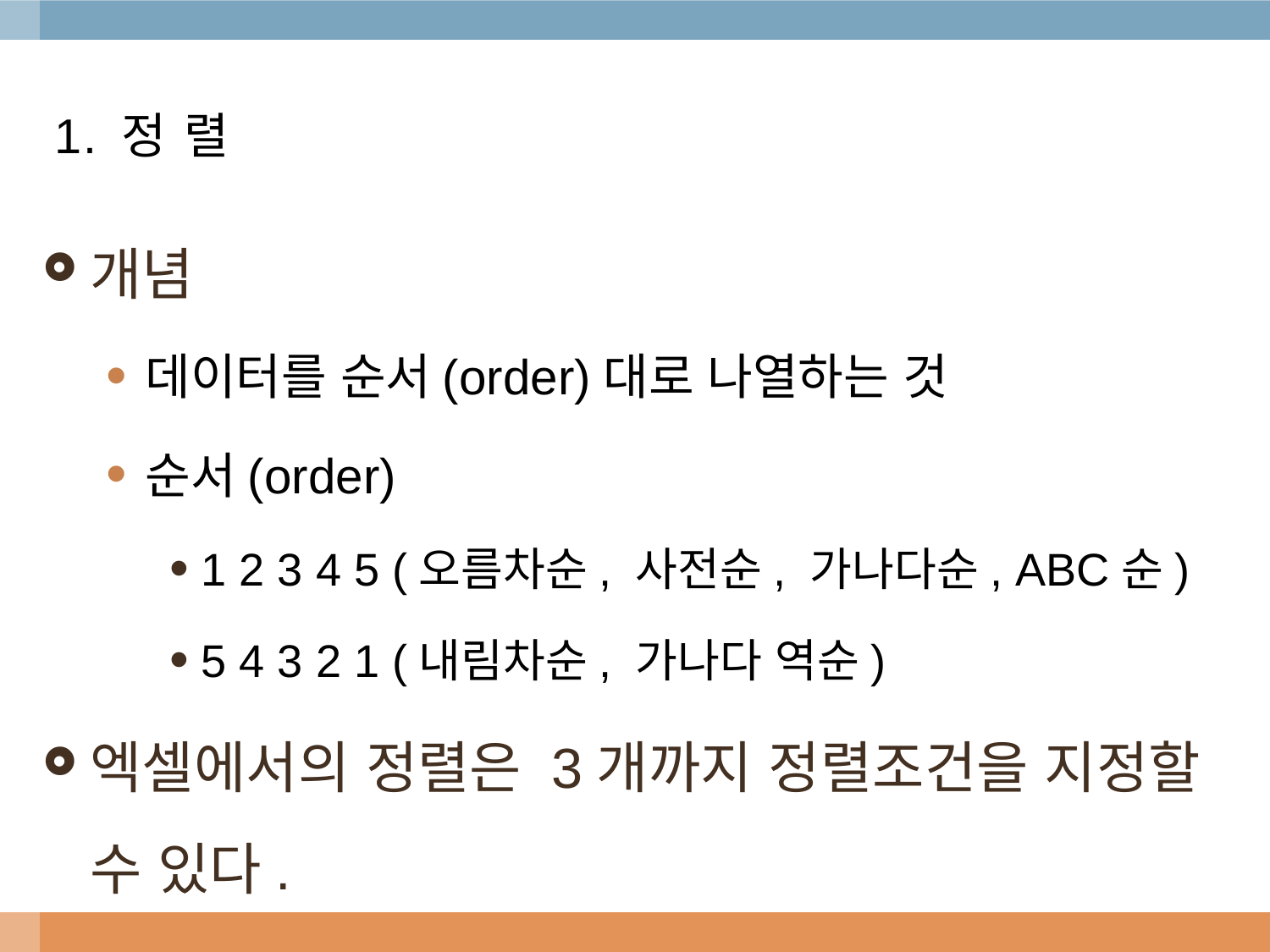

# 1. 정 렬
개념
데이터를 순서(order)대로 나열하는 것
순서(order)
1 2 3 4 5 (오름차순, 사전순, 가나다순, ABC순)
5 4 3 2 1 (내림차순, 가나다 역순)
엑셀에서의 정렬은 3개까지 정렬조건을 지정할 수 있다.